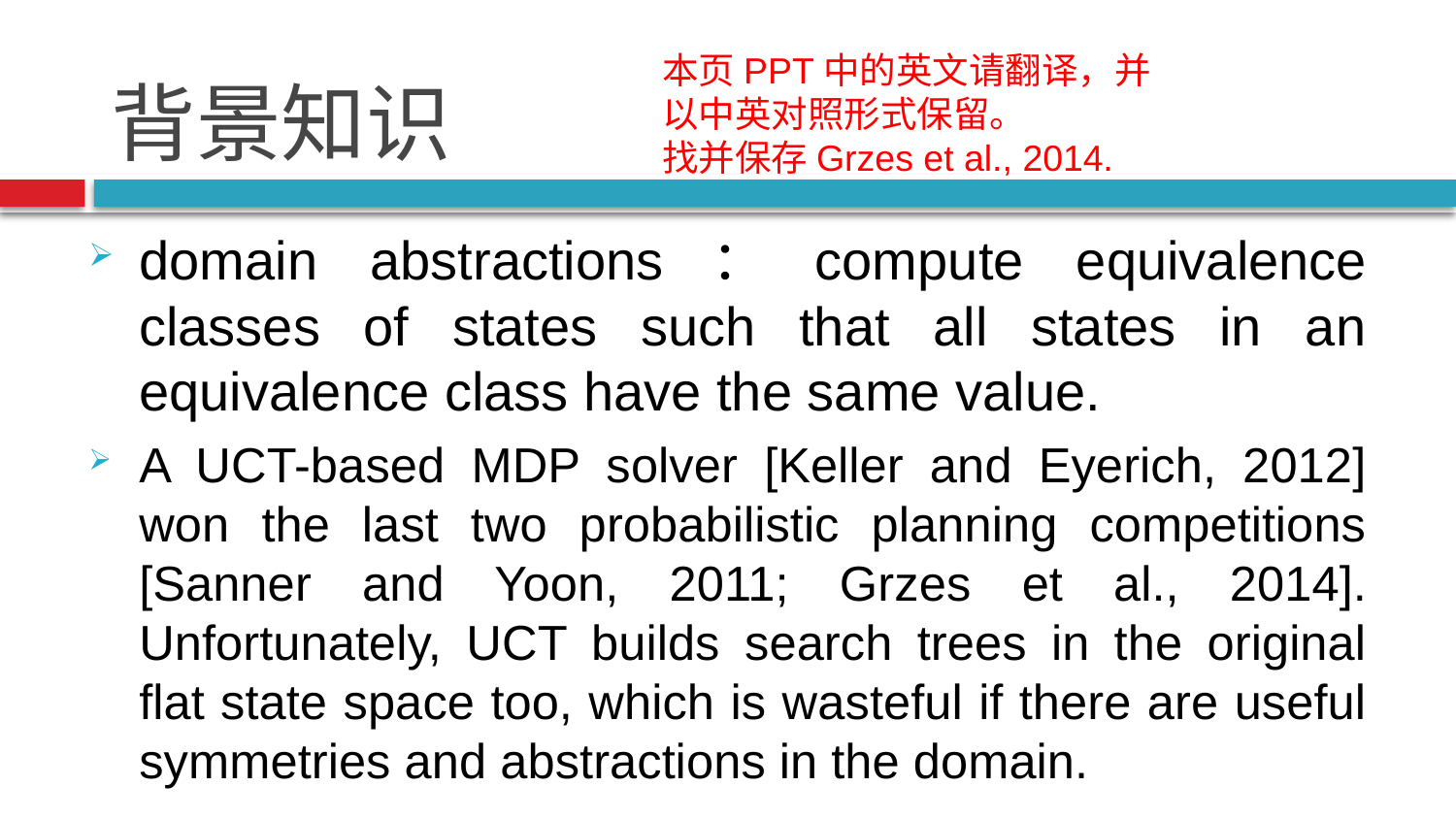

# 背景知识
本页PPT中的英文请翻译，并以中英对照形式保留。
找并保存Grzes et al., 2014.
domain abstractions：compute equivalence classes of states such that all states in an equivalence class have the same value.
A UCT-based MDP solver [Keller and Eyerich, 2012] won the last two probabilistic planning competitions [Sanner and Yoon, 2011; Grzes et al., 2014]. Unfortunately, UCT builds search trees in the original flat state space too, which is wasteful if there are useful symmetries and abstractions in the domain.